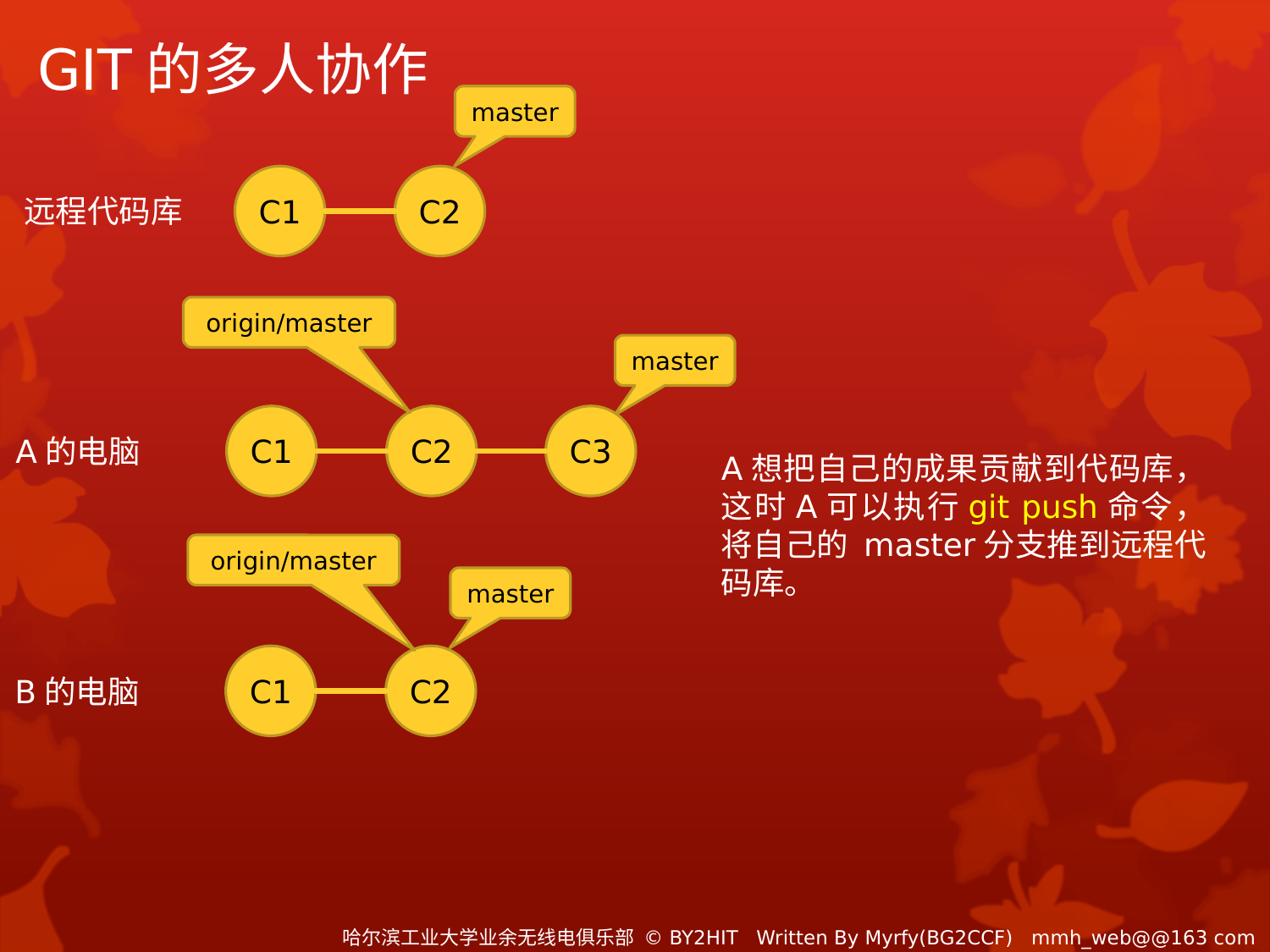

# GIT的多人协作
master
C1
C2
远程代码库
origin/master
master
C1
C2
C3
A的电脑
A想把自己的成果贡献到代码库，这时A可以执行git push命令，将自己的 master分支推到远程代码库。
origin/master
master
C1
C2
B的电脑